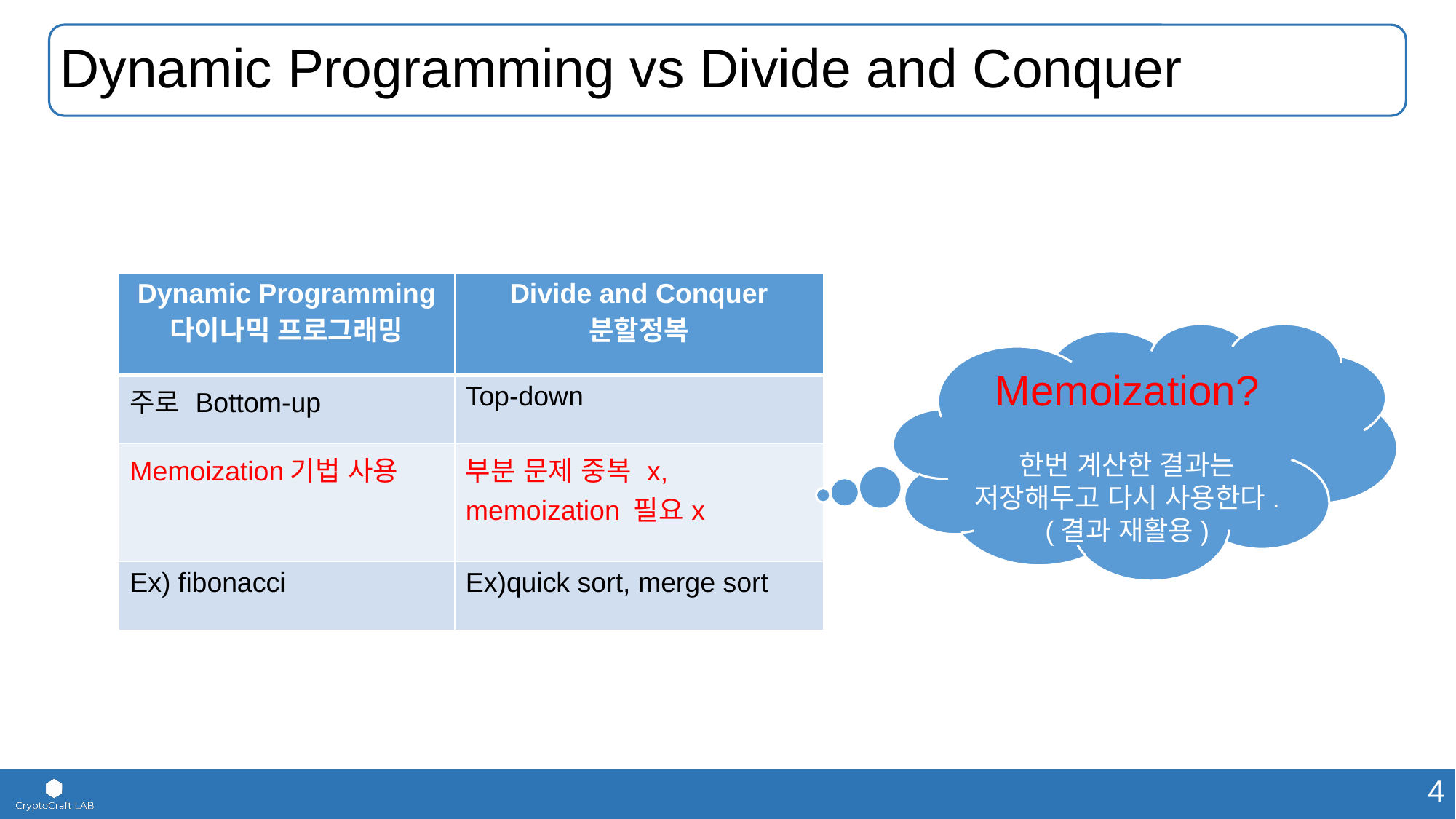

# Dynamic Programming vs Divide and Conquer

| Dynamic Programming 다이나믹 프로그래밍 | Divide and Conquer 분할정복 |
| --- | --- |
| 주로 Bottom-up | Top-down |
| Memoization기법 사용 | 부분 문제 중복 x, memoization 필요x |
| Ex) fibonacci | Ex)quick sort, merge sort |

Memoization?

한번 계산한 결과는 저장해두고 다시 사용한다.(결과 재활용)